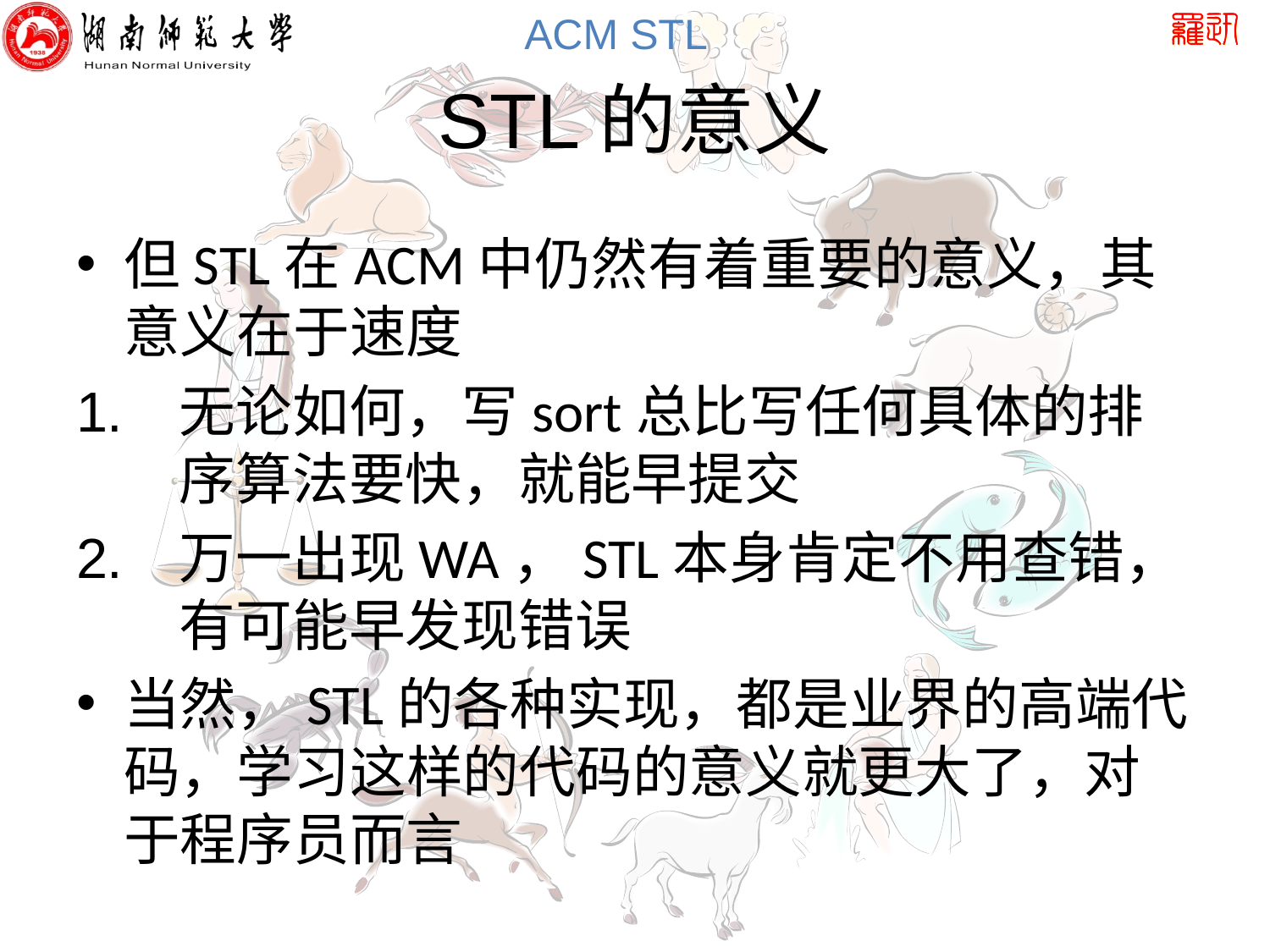

# STL的意义
但STL在ACM中仍然有着重要的意义，其意义在于速度
无论如何，写sort总比写任何具体的排序算法要快，就能早提交
万一出现WA，STL本身肯定不用查错，有可能早发现错误
当然，STL的各种实现，都是业界的高端代码，学习这样的代码的意义就更大了，对于程序员而言